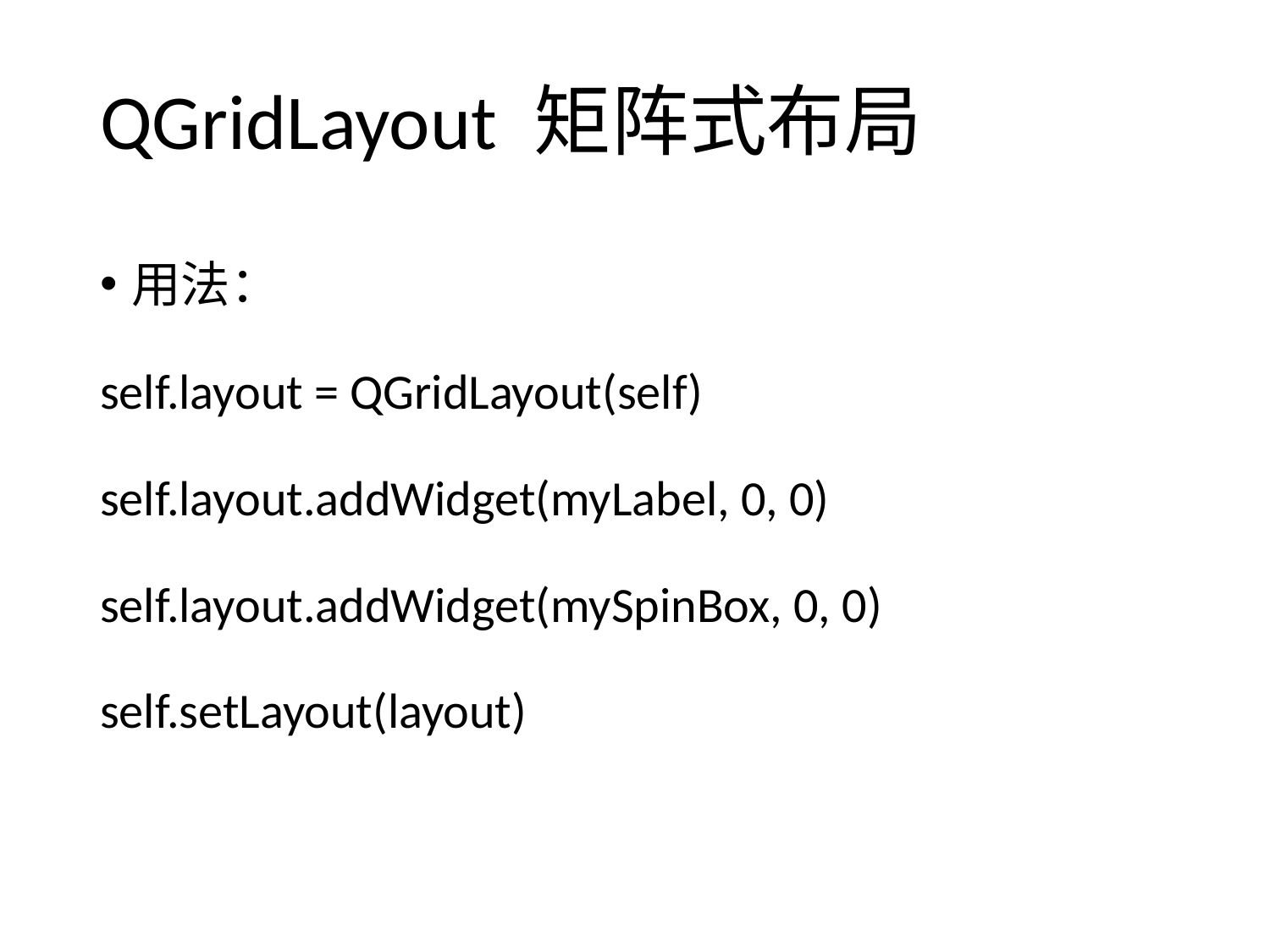

# QGridLayout 矩阵式布局
用法：
self.layout = QGridLayout(self)
self.layout.addWidget(myLabel, 0, 0)
self.layout.addWidget(mySpinBox, 0, 0)
self.setLayout(layout)